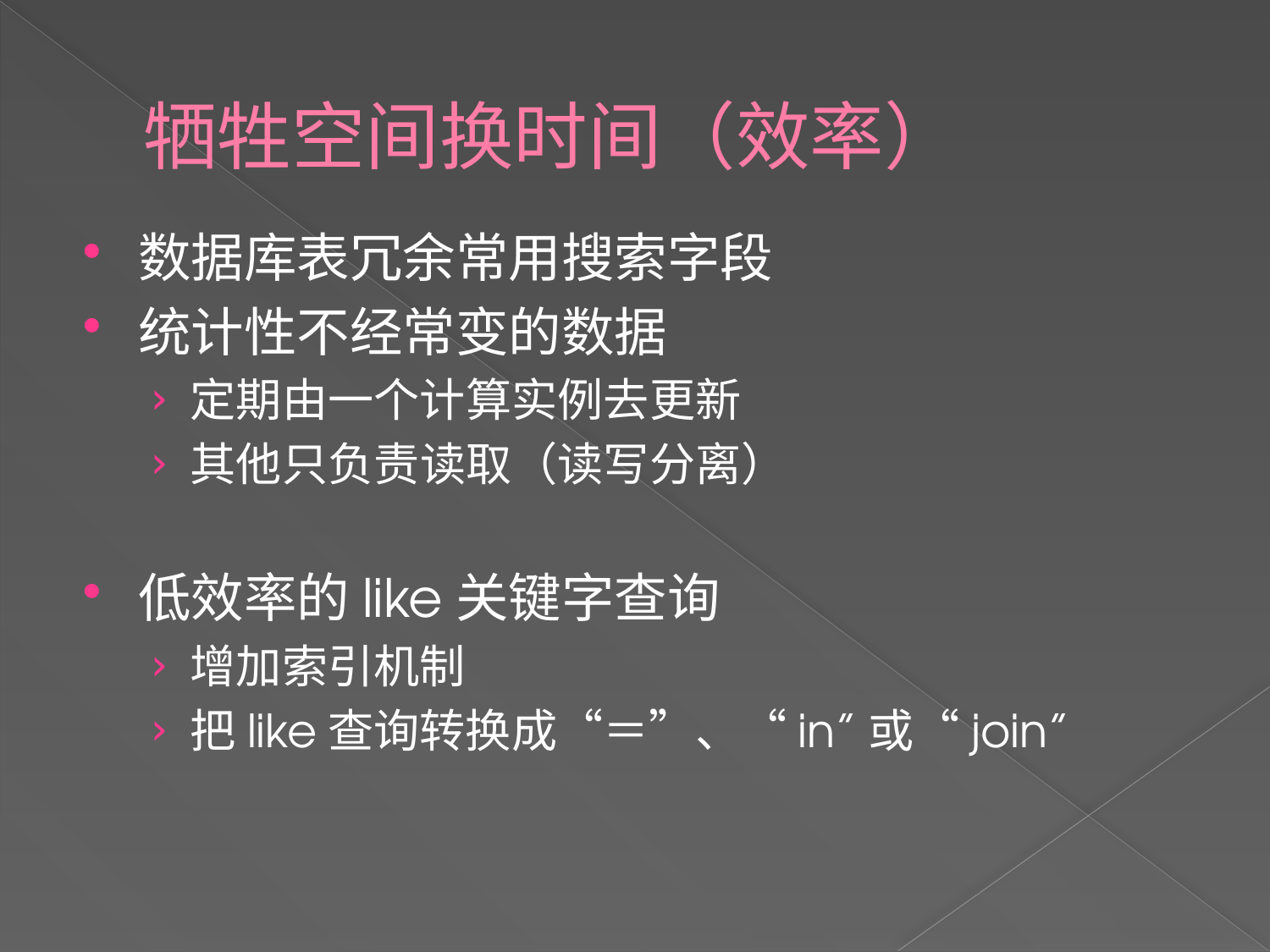

# 牺牲空间换时间（效率）
数据库表冗余常用搜索字段
统计性不经常变的数据
定期由一个计算实例去更新
其他只负责读取（读写分离）

低效率的like关键字查询
增加索引机制
把like查询转换成“＝”、“in”或“join”